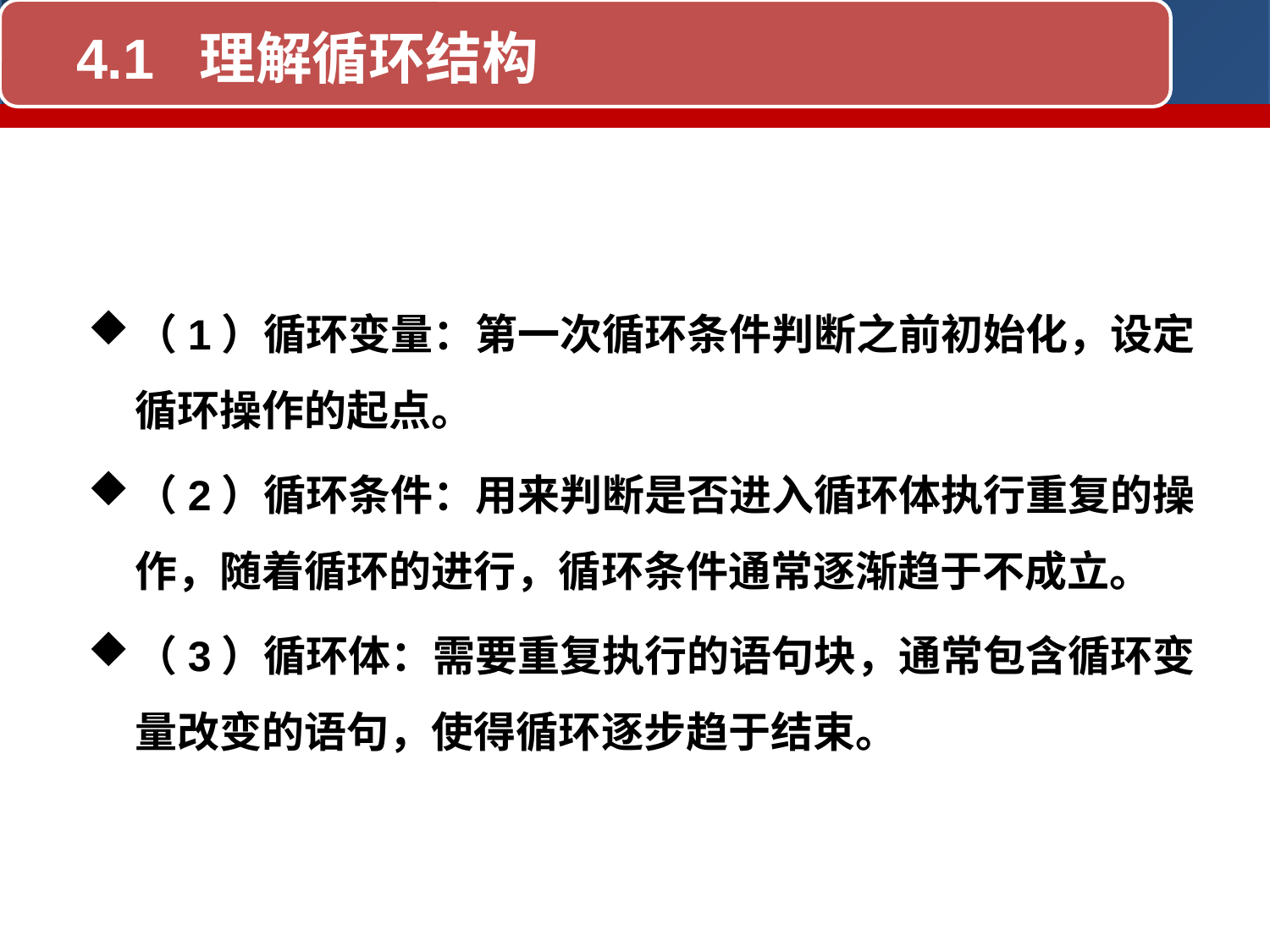

4.1  理解循环结构
循环结构的要素
（1）循环变量：第一次循环条件判断之前初始化，设定循环操作的起点。
（2）循环条件：用来判断是否进入循环体执行重复的操作，随着循环的进行，循环条件通常逐渐趋于不成立。
（3）循环体：需要重复执行的语句块，通常包含循环变量改变的语句，使得循环逐步趋于结束。